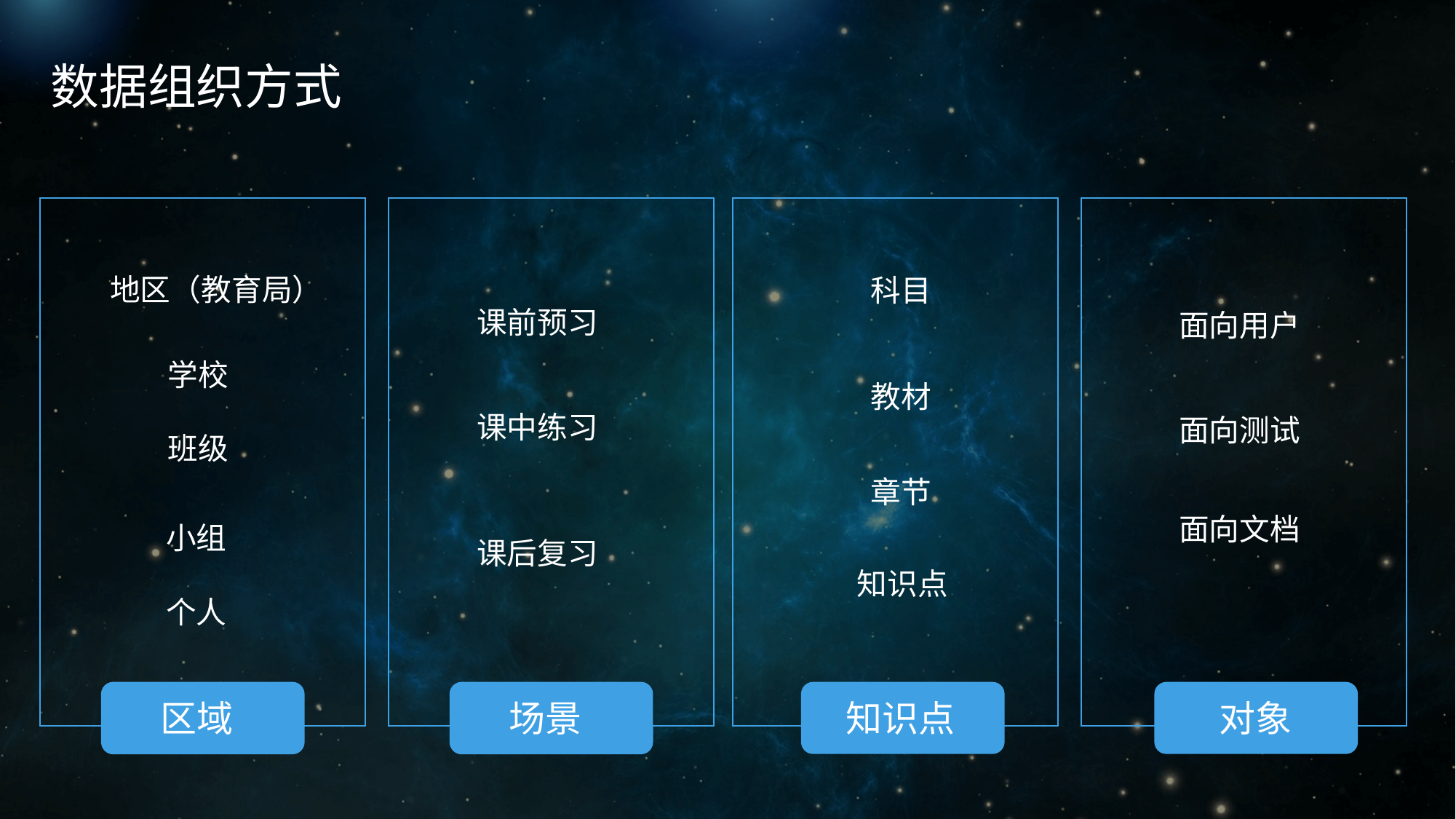

数据组织方式

科目
地区（教育局）
课前预习
面向用户
学校
教材
课中练习
面向测试
班级
章节
面向文档
小组
课后复习
知识点
个人

区域
场景
知识点
对象